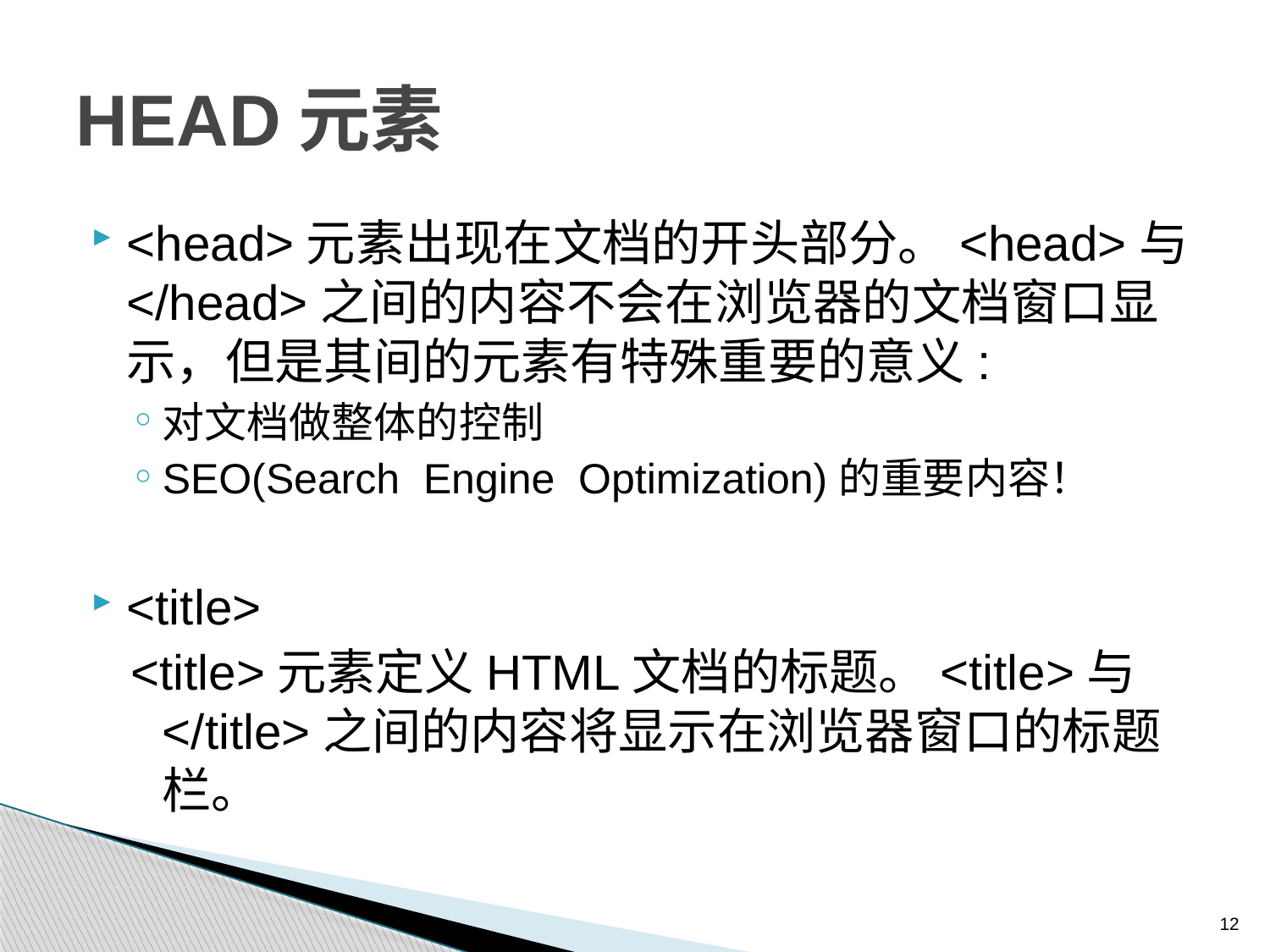

# HEAD元素
<head>元素出现在文档的开头部分。<head>与</head>之间的内容不会在浏览器的文档窗口显示，但是其间的元素有特殊重要的意义:
对文档做整体的控制
SEO(Search  Engine  Optimization)的重要内容！

<title>
<title>元素定义HTML文档的标题。<title>与</title>之间的内容将显示在浏览器窗口的标题栏。

12